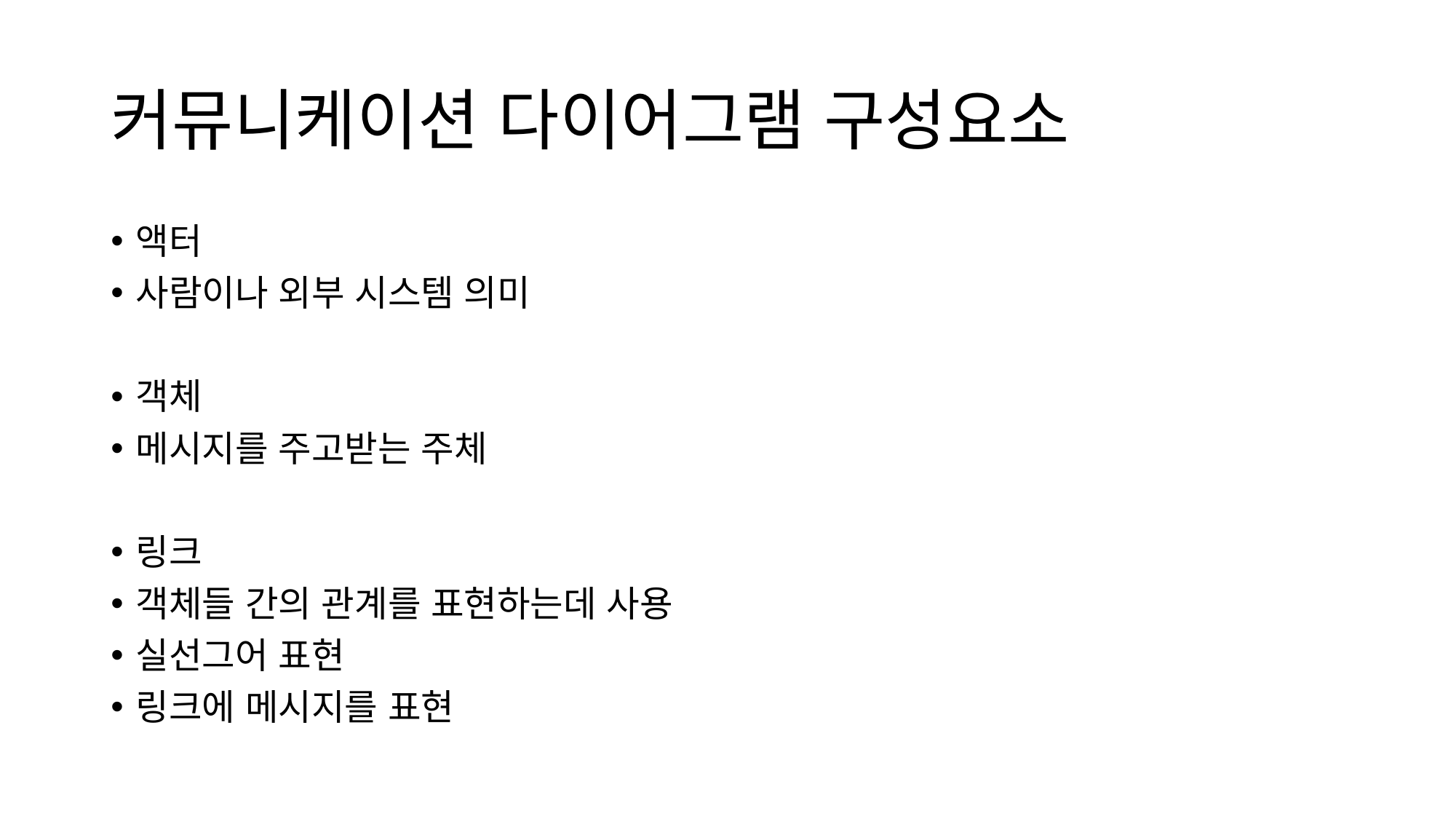

# 커뮤니케이션 다이어그램 구성요소
액터
사람이나 외부 시스템 의미

객체
메시지를 주고받는 주체

링크
객체들 간의 관계를 표현하는데 사용
실선그어 표현
링크에 메시지를 표현